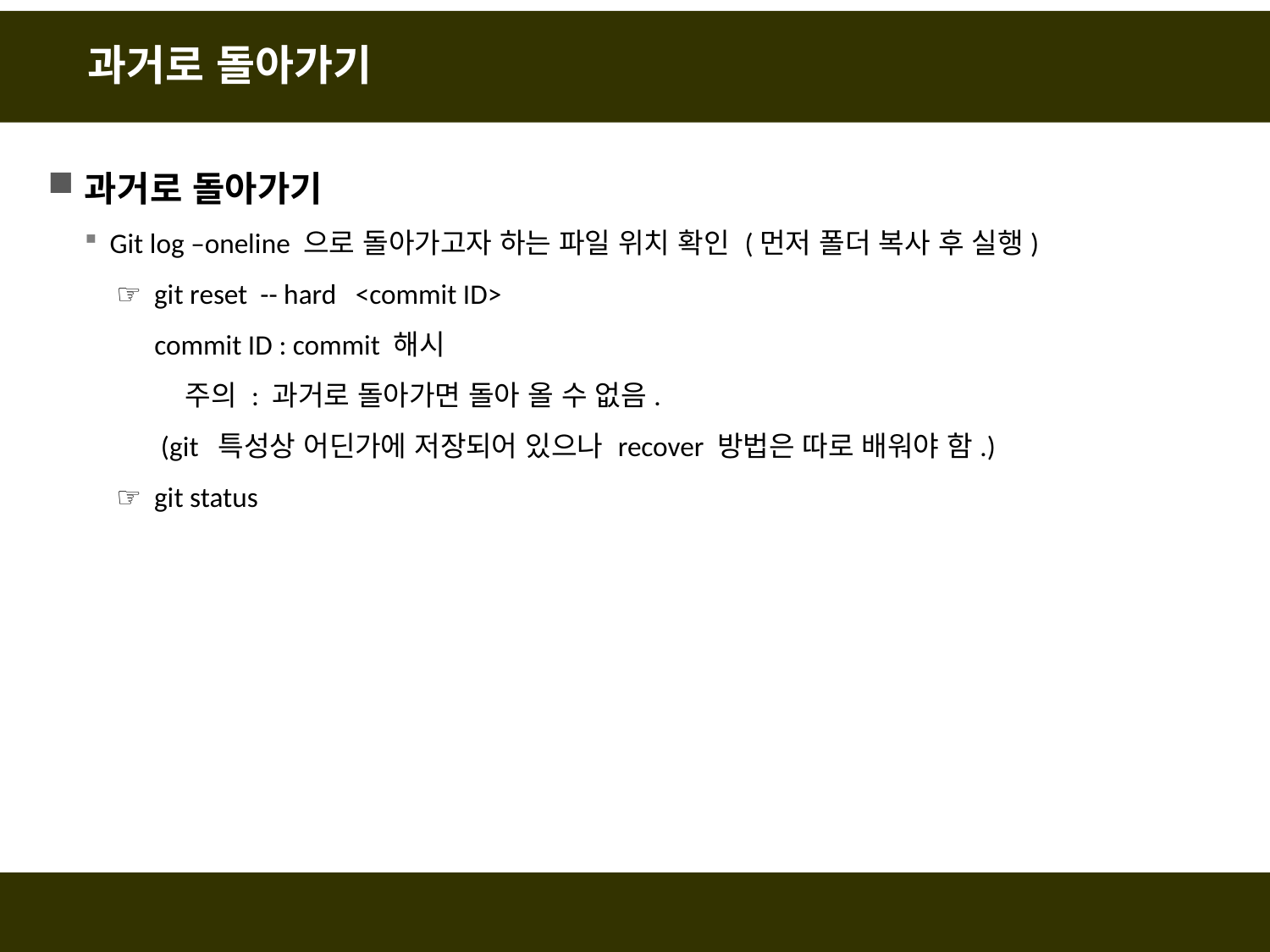

# 과거로 돌아가기
과거로 돌아가기
Git log –oneline 으로 돌아가고자 하는 파일 위치 확인 (먼저 폴더 복사 후 실행)
     ☞  git reset  -- hard   <commit ID>
           commit ID : commit 해시
            주의 : 과거로 돌아가면 돌아 올 수 없음.
            (git  특성상 어딘가에 저장되어 있으나 recover 방법은 따로 배워야 함.)
     ☞  git status